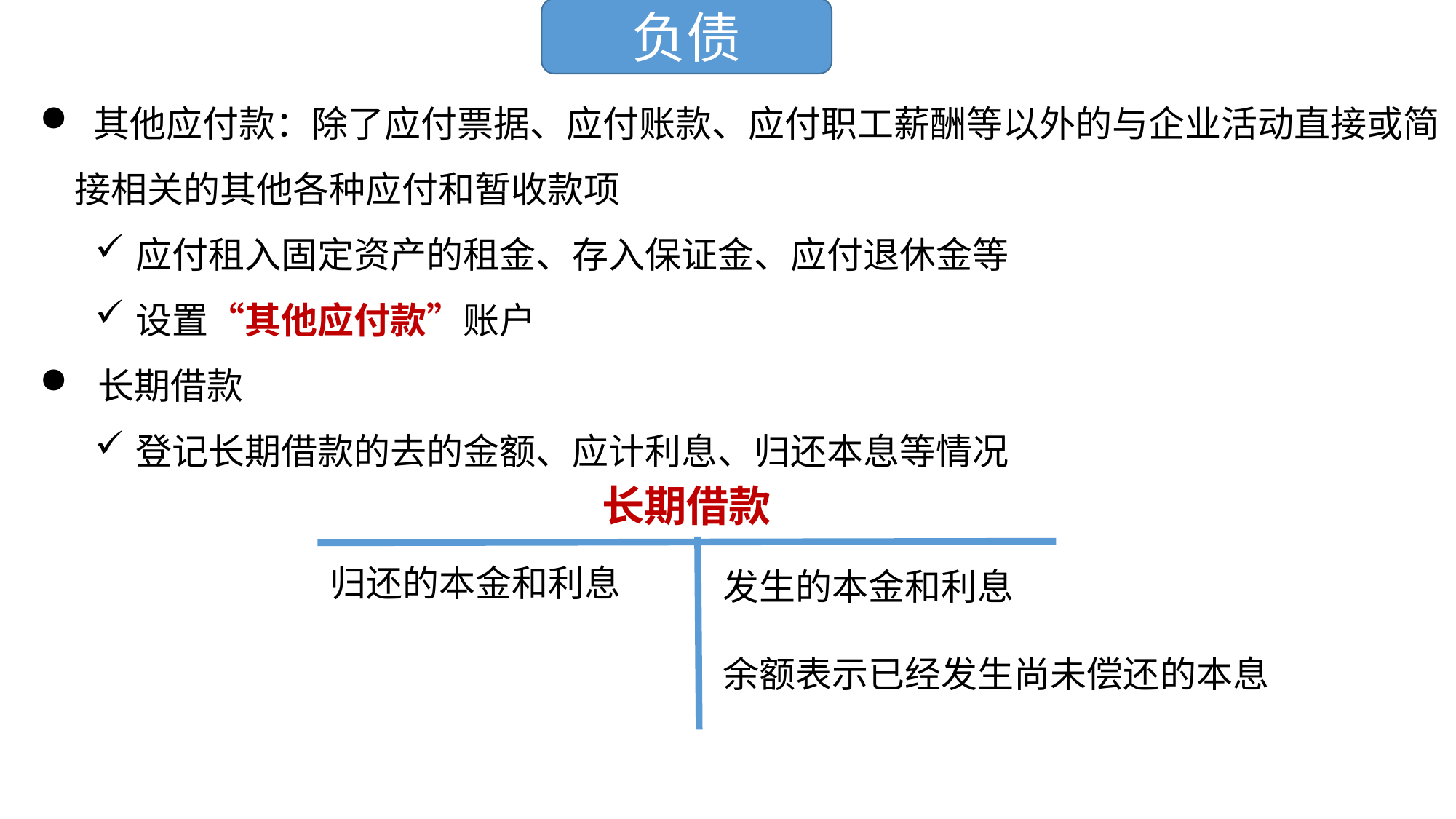

负债
 其他应付款：除了应付票据、应付账款、应付职工薪酬等以外的与企业活动直接或简接相关的其他各种应付和暂收款项
应付租入固定资产的租金、存入保证金、应付退休金等
设置“其他应付款”账户
 长期借款
登记长期借款的去的金额、应计利息、归还本息等情况
长期借款
归还的本金和利息
发生的本金和利息

余额表示已经发生尚未偿还的本息